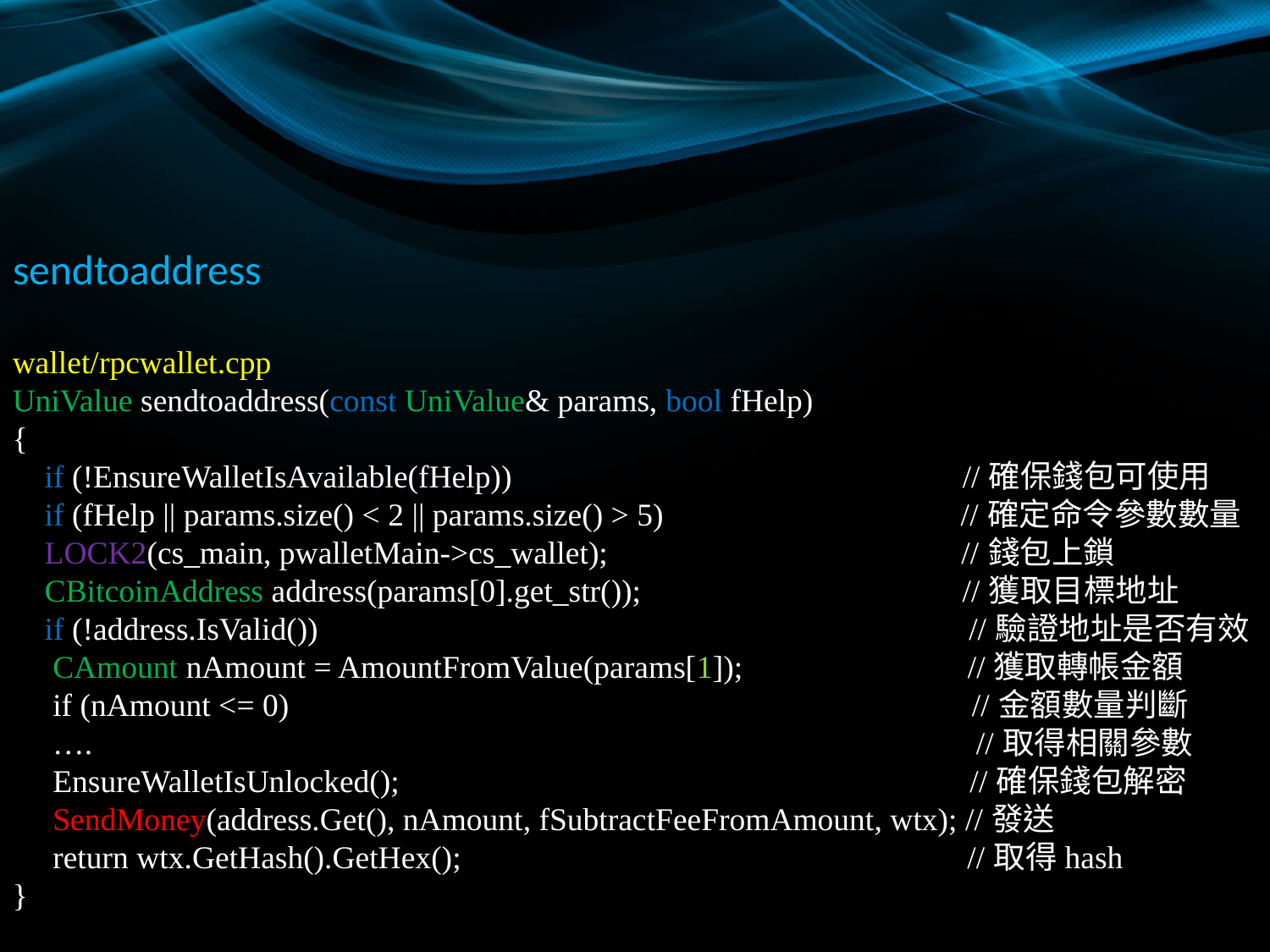

# sendtoaddress
wallet/rpcwallet.cpp
UniValue sendtoaddress(const UniValue& params, bool fHelp)
{
    if (!EnsureWalletIsAvailable(fHelp))                                                        //確保錢包可使用
    if (fHelp || params.size() < 2 || params.size() > 5)                                     //確定命令參數數量
    LOCK2(cs_main, pwalletMain->cs_wallet);                                            //錢包上鎖
    CBitcoinAddress address(params[0].get_str());                                        //獲取目標地址
    if (!address.IsValid())                                                                                 //驗證地址是否有效
     CAmount nAmount = AmountFromValue(params[1]);                            //獲取轉帳金額
     if (nAmount <= 0)                                                                                     //金額數量判斷
     ….                                                                                                              //取得相關參數
     EnsureWalletIsUnlocked();                                                                       //確保錢包解密
     SendMoney(address.Get(), nAmount, fSubtractFeeFromAmount, wtx); //發送
     return wtx.GetHash().GetHex();                                                               //取得hash
}